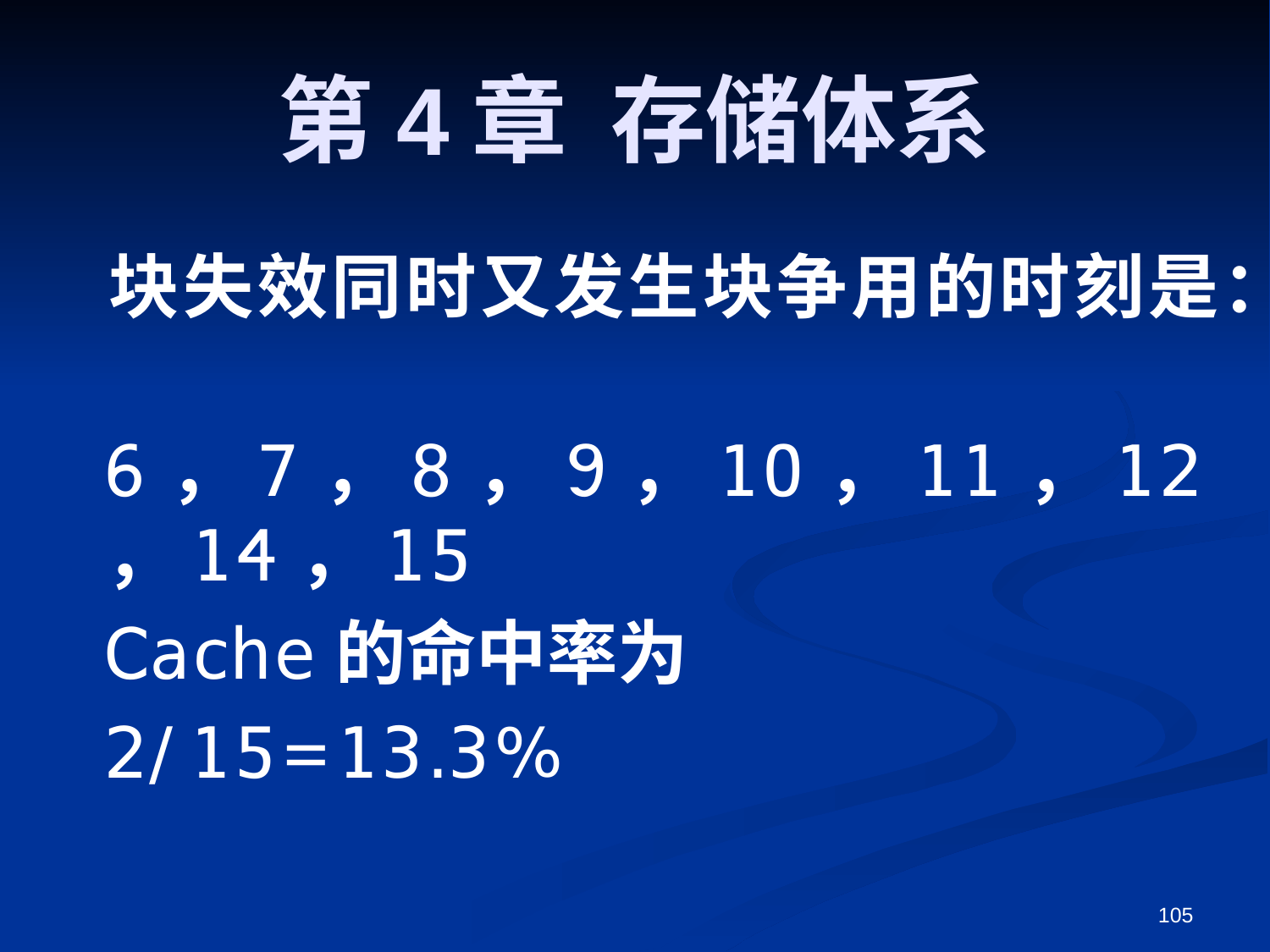

# 第4章  存储体系
	块失效同时又发生块争用的时刻是：
	6，7，8，9，10，11，12，14，15
	Cache的命中率为
	2/15=13.3%
105